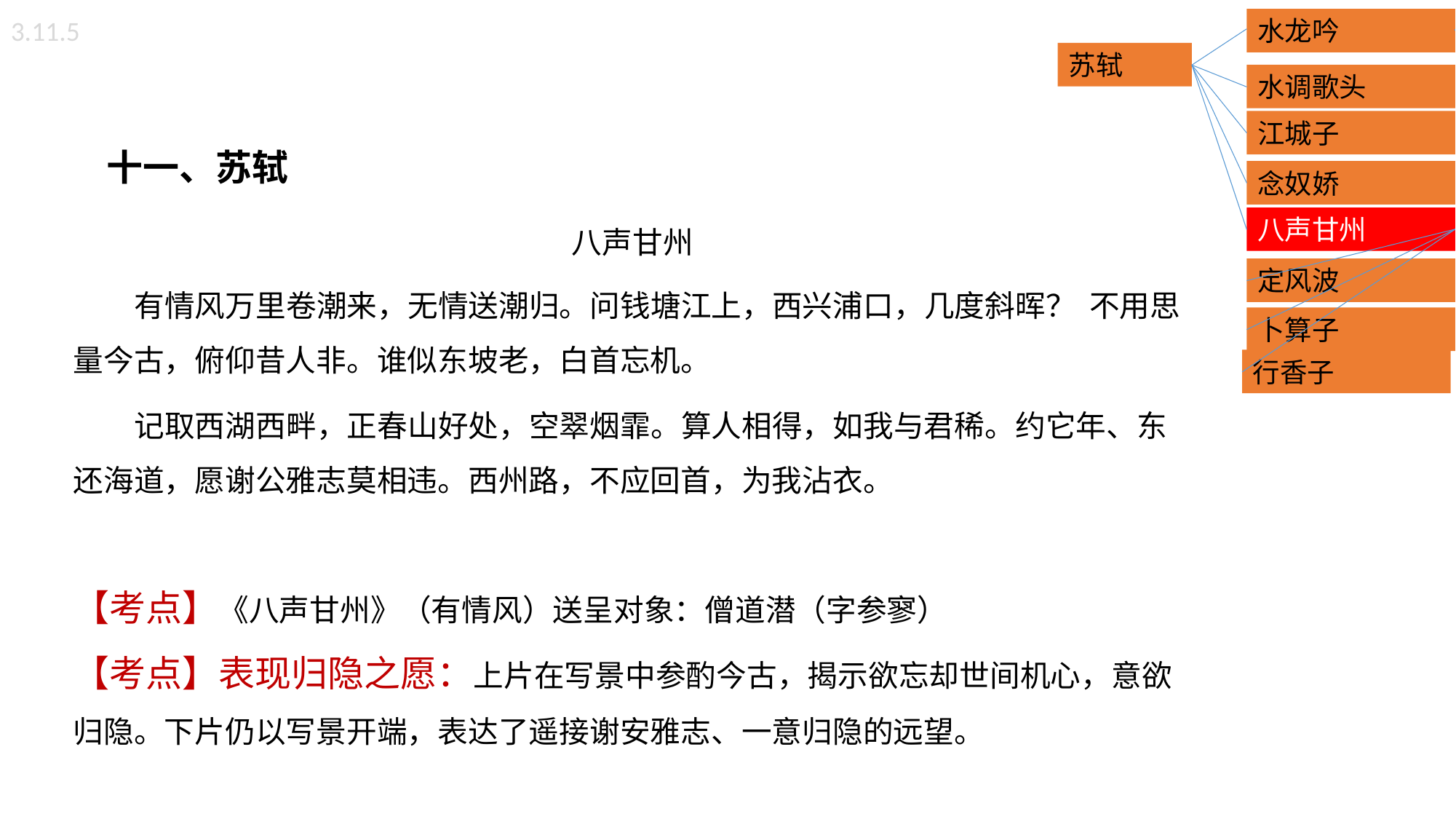

3.11.5
水龙吟
苏轼
水调歌头
江城子
   十一、苏轼
八声甘州
        有情风万里卷潮来，无情送潮归。问钱塘江上，西兴浦口，几度斜晖？  不用思量今古，俯仰昔人非。谁似东坡老，白首忘机。
        记取西湖西畔，正春山好处，空翠烟霏。算人相得，如我与君稀。约它年、东还海道，愿谢公雅志莫相违。西州路，不应回首，为我沾衣。

【考点】《八声甘州》（有情风）送呈对象：僧道潜（字参寥）
【考点】表现归隐之愿：上片在写景中参酌今古，揭示欲忘却世间机心，意欲归隐。下片仍以写景开端，表达了遥接谢安雅志、一意归隐的远望。
念奴娇
八声甘州
定风波
卜算子
行香子